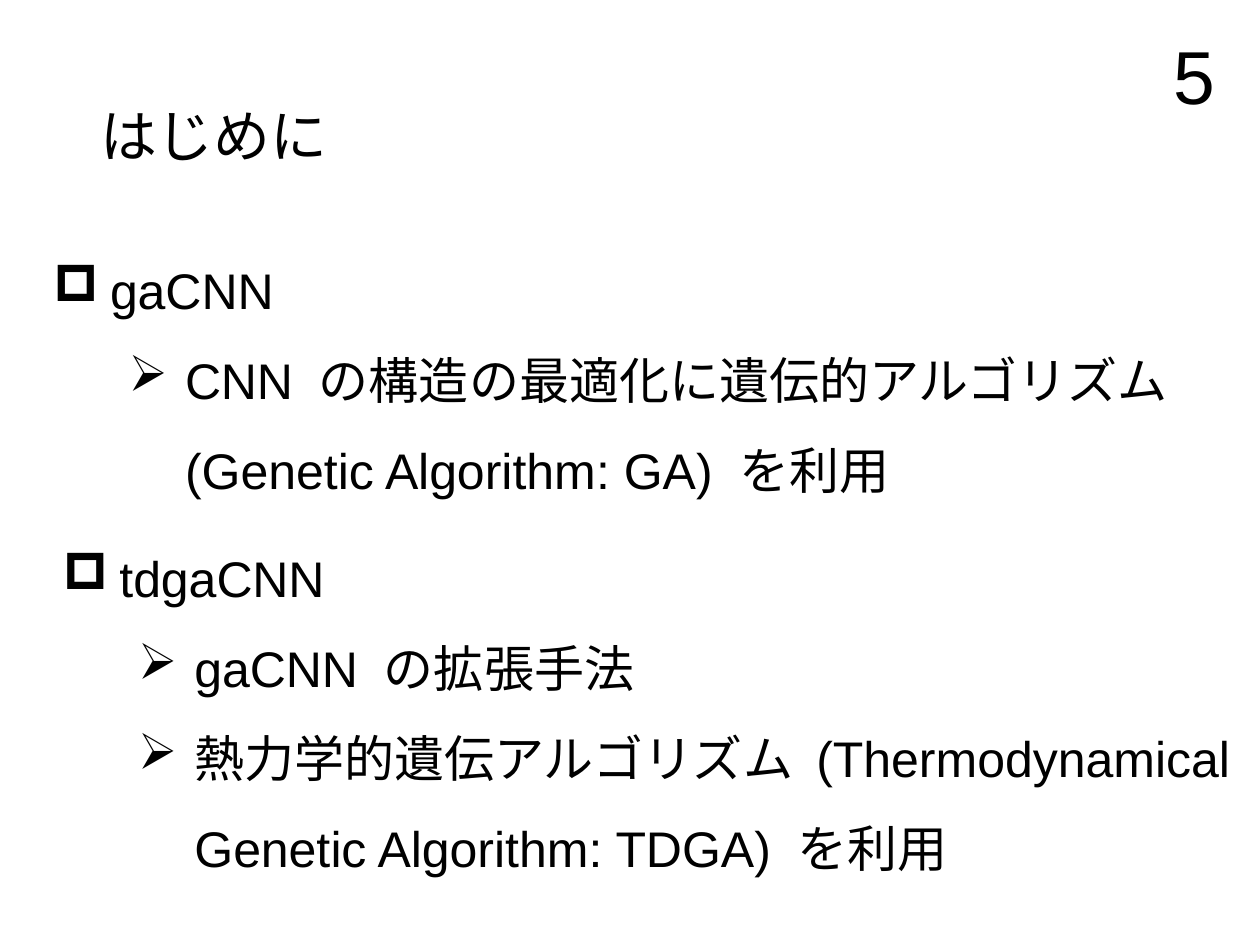

# はじめに
5
gaCNN
CNN の構造の最適化に遺伝的アルゴリズム
(Genetic Algorithm: GA) を利用
tdgaCNN
gaCNN の拡張手法
熱力学的遺伝アルゴリズム (Thermodynamical
Genetic Algorithm: TDGA) を利用